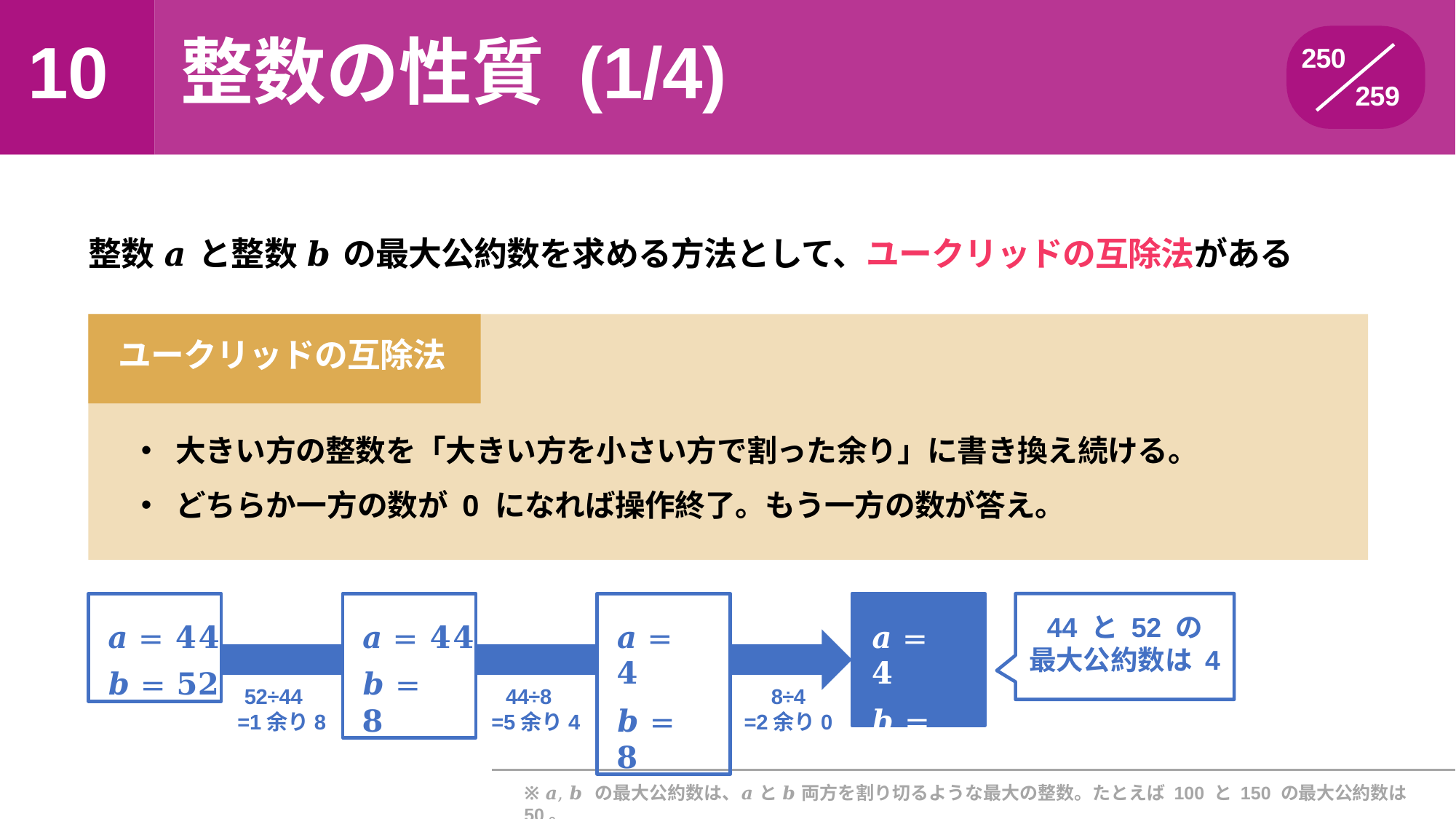

# 10	整数の性質 (1/4)
250
259
整数 𝒂 と整数 𝒃 の最大公約数を求める方法として、ユークリッドの互除法がある

ユークリッドの互除法
大きい方の整数を「大きい方を小さい方で割った余り」に書き換え続ける。
どちらか一方の数が 0 になれば操作終了。もう一方の数が答え。

𝒂 = 𝟒𝟒
𝒃 = 𝟓𝟐

𝒂 = 𝟒𝟒
𝒃 =	𝟖

𝒂 =	𝟒
𝒃 =	𝟖

𝒂 =	𝟒
𝒃 =	𝟎
44 と 52 の
最大公約数は 4

52÷44
=1余り8
44÷8
=5余り4
8÷4
=2余り0

※ 𝒂, 𝒃 の最大公約数は、𝒂 と 𝒃 両方を割り切るような最大の整数。たとえば 100 と 150 の最大公約数は 50。